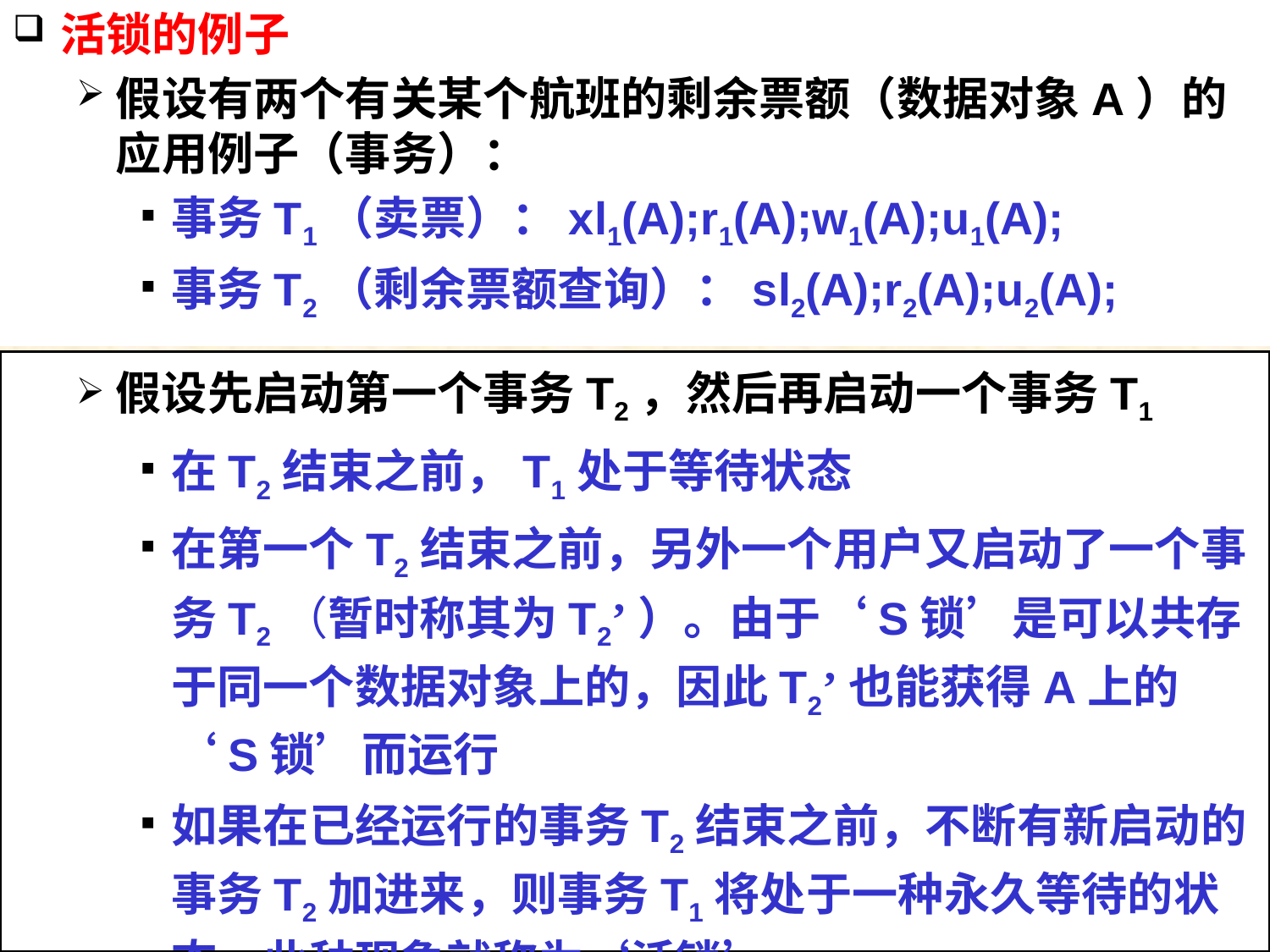

# 活锁的例子
假设有两个有关某个航班的剩余票额（数据对象A）的应用例子（事务）：
事务T1（卖票）：xl1(A);r1(A);w1(A);u1(A);
事务T2（剩余票额查询）：sl2(A);r2(A);u2(A);
假设先启动第一个事务T2，然后再启动一个事务T1
在T2结束之前，T1处于等待状态
在第一个T2结束之前，另外一个用户又启动了一个事务T2（暂时称其为T2’）。由于‘S锁’是可以共存于同一个数据对象上的，因此T2’也能获得A上的‘S锁’而运行
如果在已经运行的事务T2结束之前，不断有新启动的事务T2加进来，则事务T1将处于一种永久等待的状态。此种现象就称为‘活锁’
173